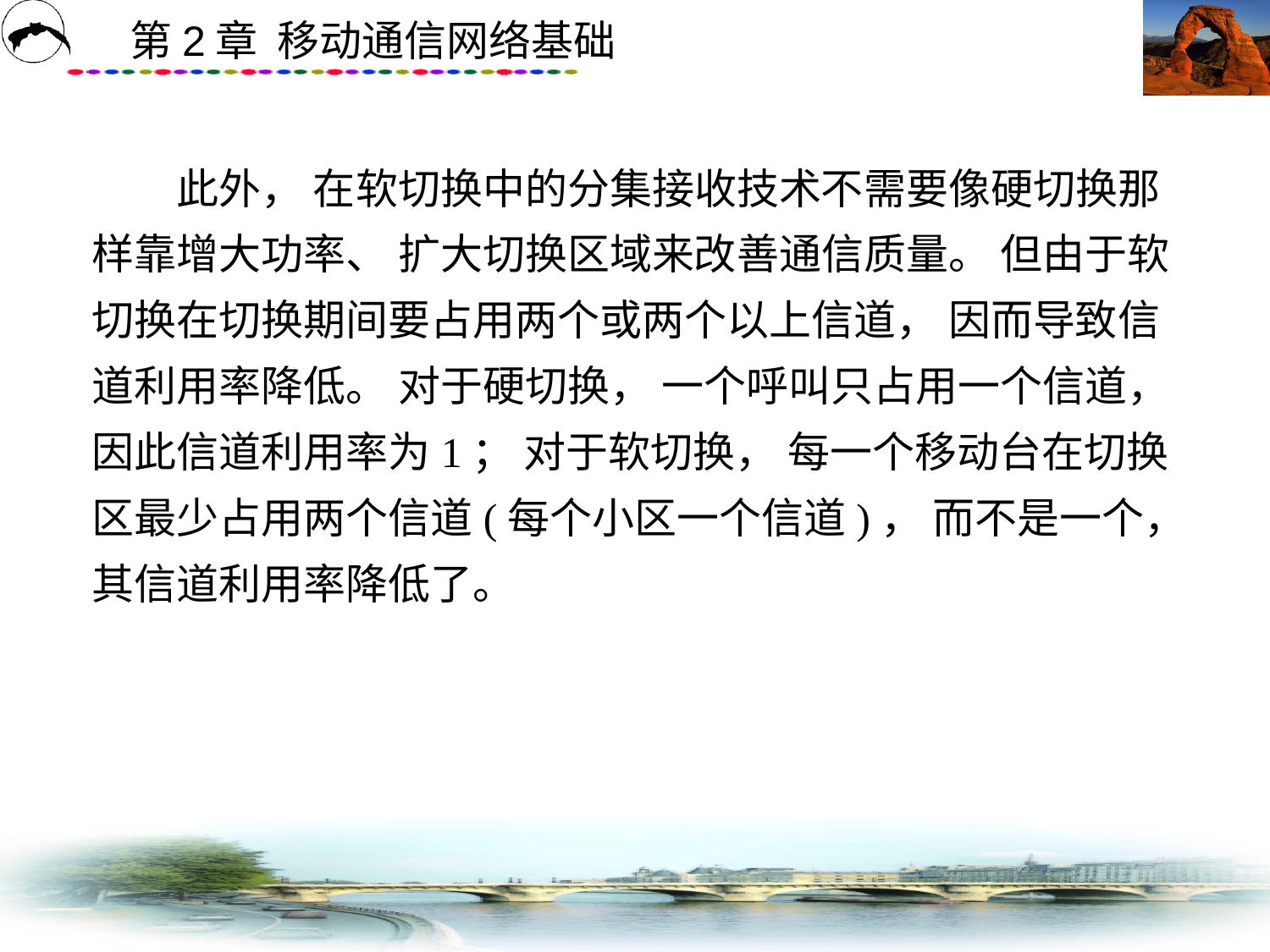

# 此外， 在软切换中的分集接收技术不需要像硬切换那样靠增大功率、 扩大切换区域来改善通信质量。 但由于软切换在切换期间要占用两个或两个以上信道， 因而导致信道利用率降低。 对于硬切换， 一个呼叫只占用一个信道， 因此信道利用率为1； 对于软切换， 每一个移动台在切换区最少占用两个信道(每个小区一个信道)， 而不是一个， 其信道利用率降低了。